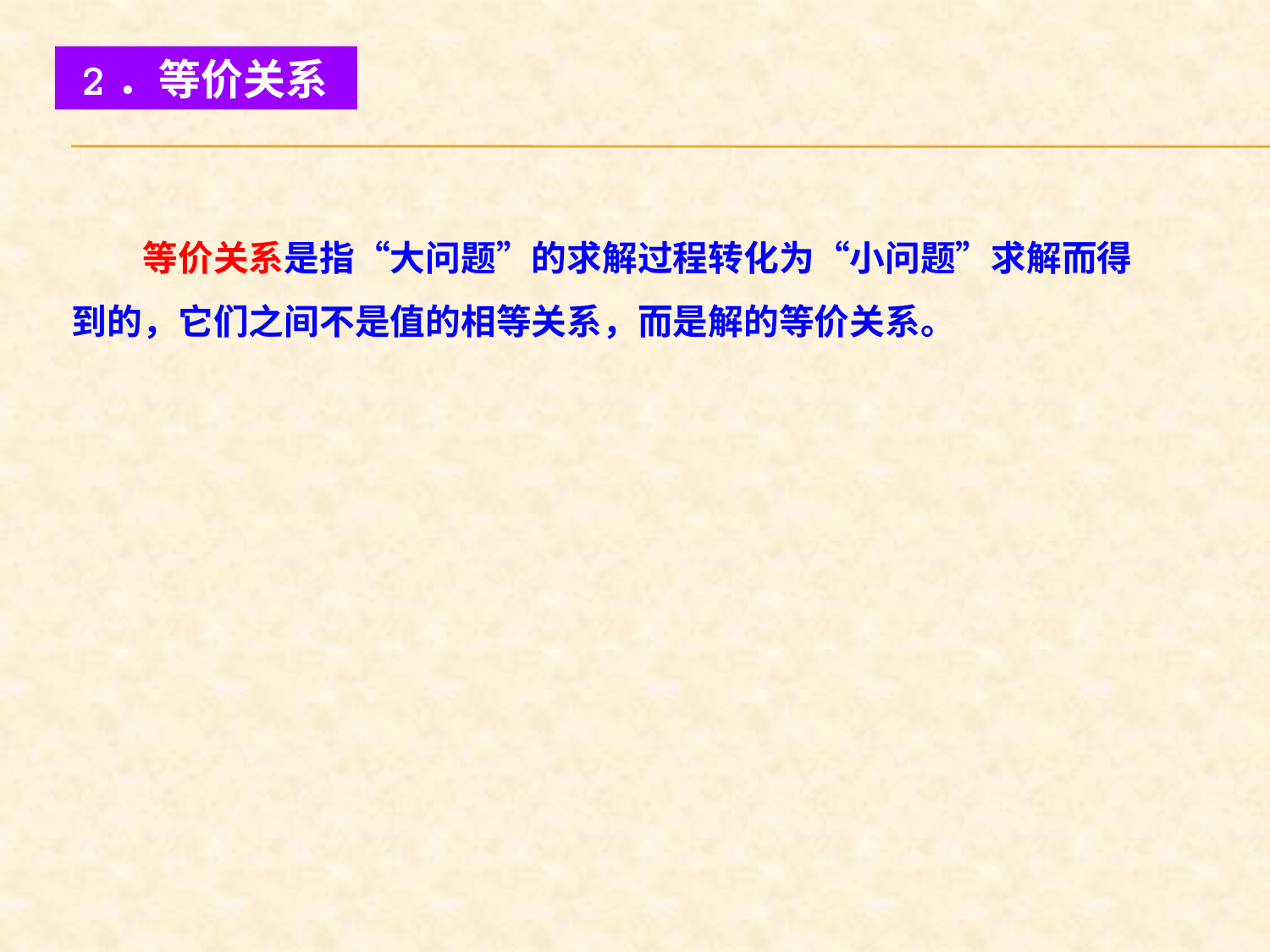

2．等价关系
　　等价关系是指“大问题”的求解过程转化为“小问题”求解而得到的，它们之间不是值的相等关系，而是解的等价关系。
80